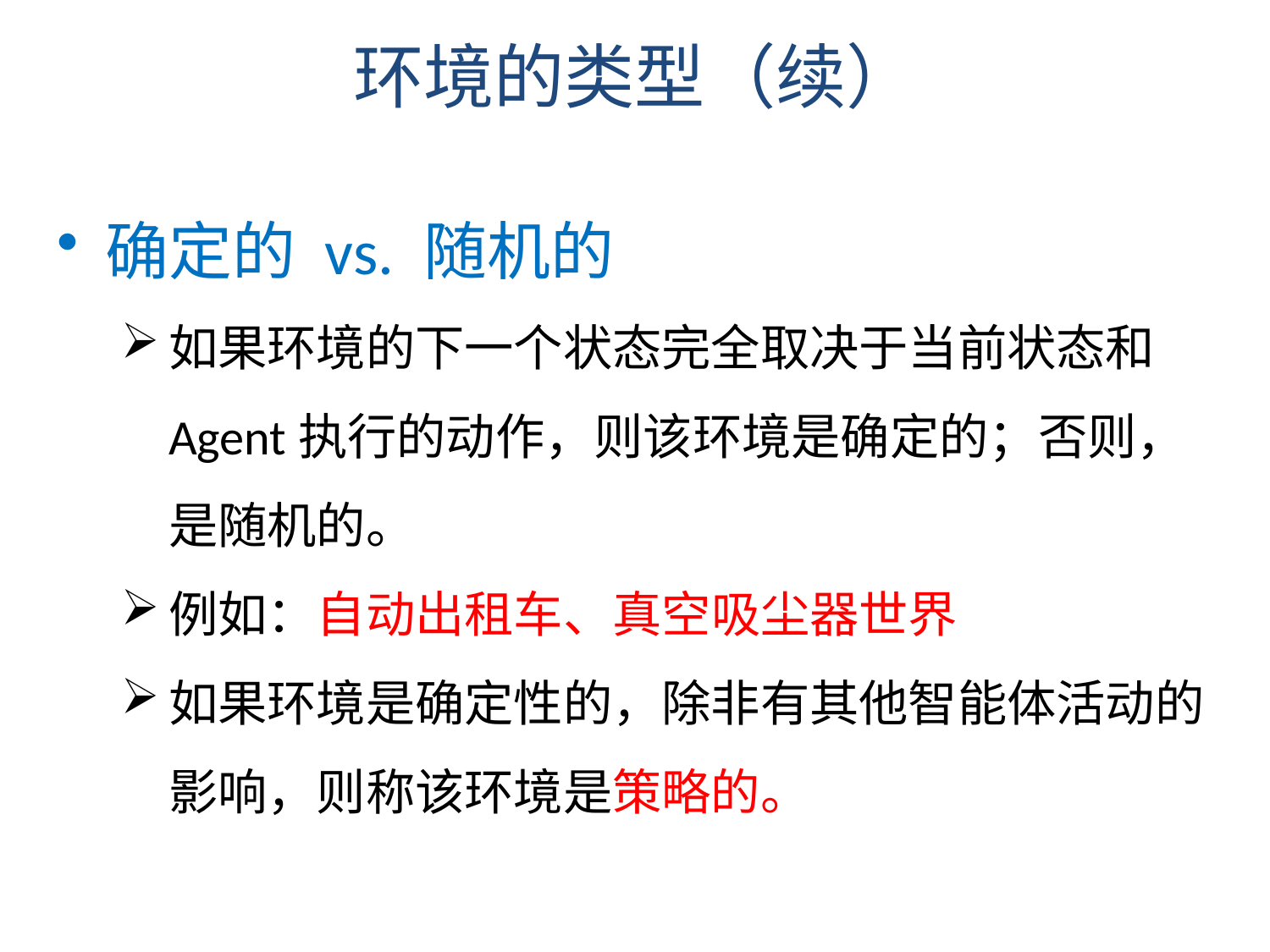

环境的类型（续）

确定的 vs. 随机的
如果环境的下一个状态完全取决于当前状态和Agent执行的动作，则该环境是确定的；否则，是随机的。
例如：自动出租车、真空吸尘器世界
如果环境是确定性的，除非有其他智能体活动的影响，则称该环境是策略的。